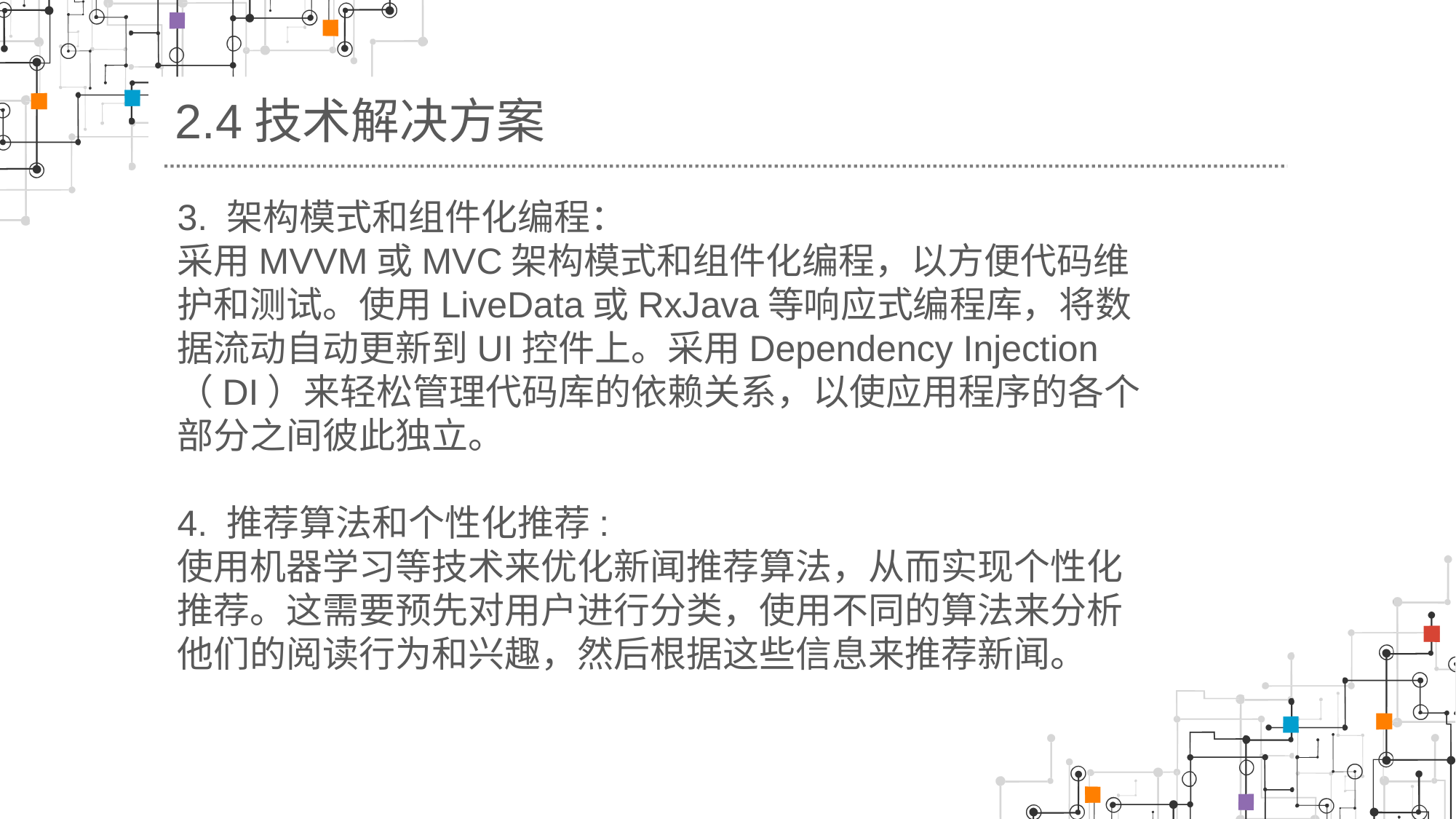

2.4技术解决方案

3. 架构模式和组件化编程：
采用MVVM或MVC架构模式和组件化编程，以方便代码维护和测试。使用LiveData或RxJava等响应式编程库，将数据流动自动更新到UI控件上。采用Dependency Injection（DI）来轻松管理代码库的依赖关系，以使应用程序的各个部分之间彼此独立。

4. 推荐算法和个性化推荐:
使用机器学习等技术来优化新闻推荐算法，从而实现个性化推荐。这需要预先对用户进行分类，使用不同的算法来分析他们的阅读行为和兴趣，然后根据这些信息来推荐新闻。

MORE THEN
YOU WAIT
TODAY